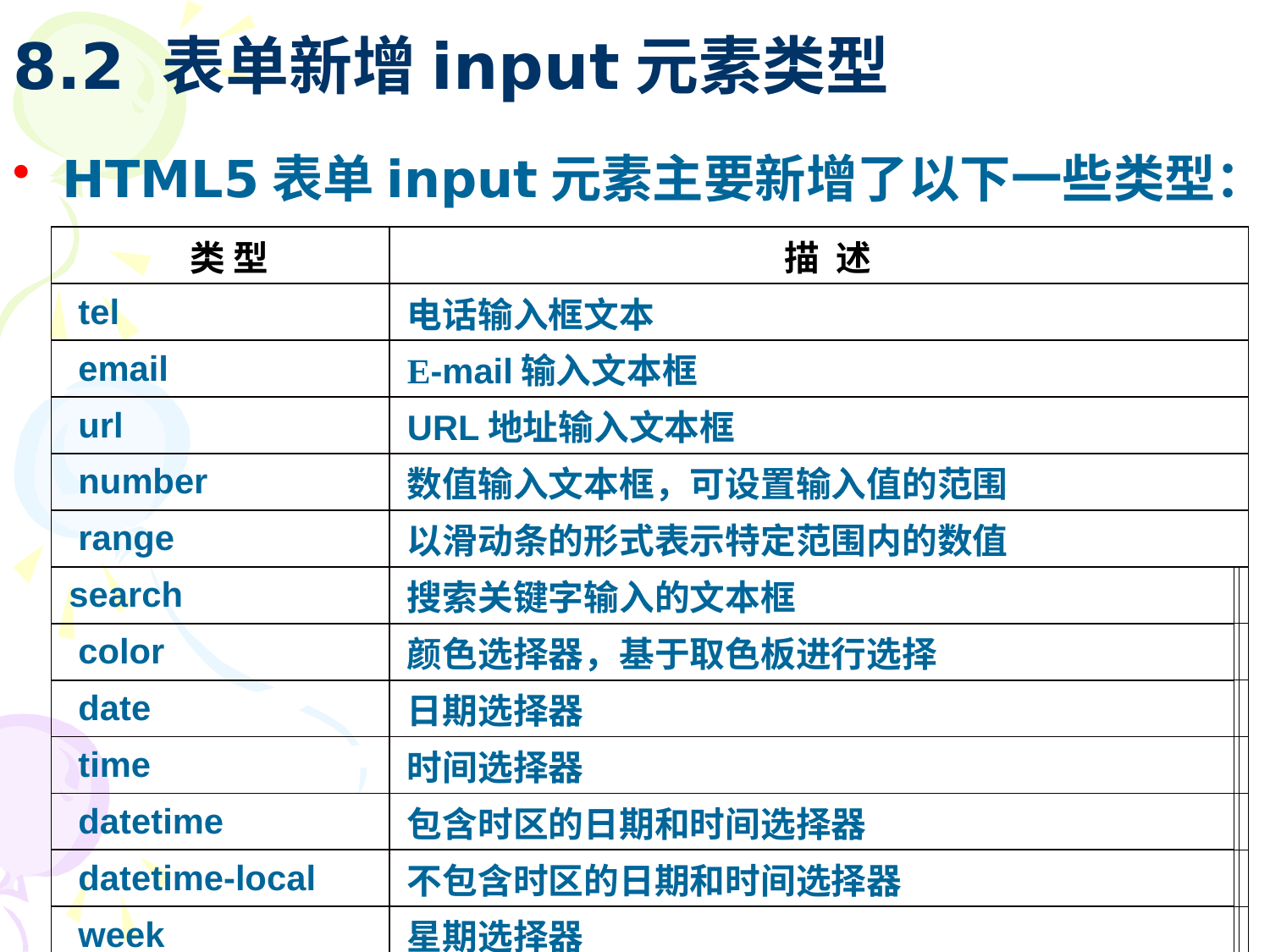

# 8.2 表单新增input元素类型
HTML5表单input元素主要新增了以下一些类型：

| 类 型 | 描 述 |  |  |
| --- | --- | --- | --- |
| tel | 电话输入框文本 |  |  |
| email | E-mail输入文本框 |  |  |
| url | URL地址输入文本框 |  |  |
| number | 数值输入文本框，可设置输入值的范围 |  |  |
| range | 以滑动条的形式表示特定范围内的数值 |  |  |
| search | 搜索关键字输入的文本框 |  |  |
| color | 颜色选择器，基于取色板进行选择 |  |  |
| date | 日期选择器 |  |  |
| time | 时间选择器 |  |  |
| datetime | 包含时区的日期和时间选择器 |  |  |
| datetime-local | 不包含时区的日期和时间选择器 |  |  |
| week | 星期选择器 |  |  |
| month | 月份选择器 |  |  |